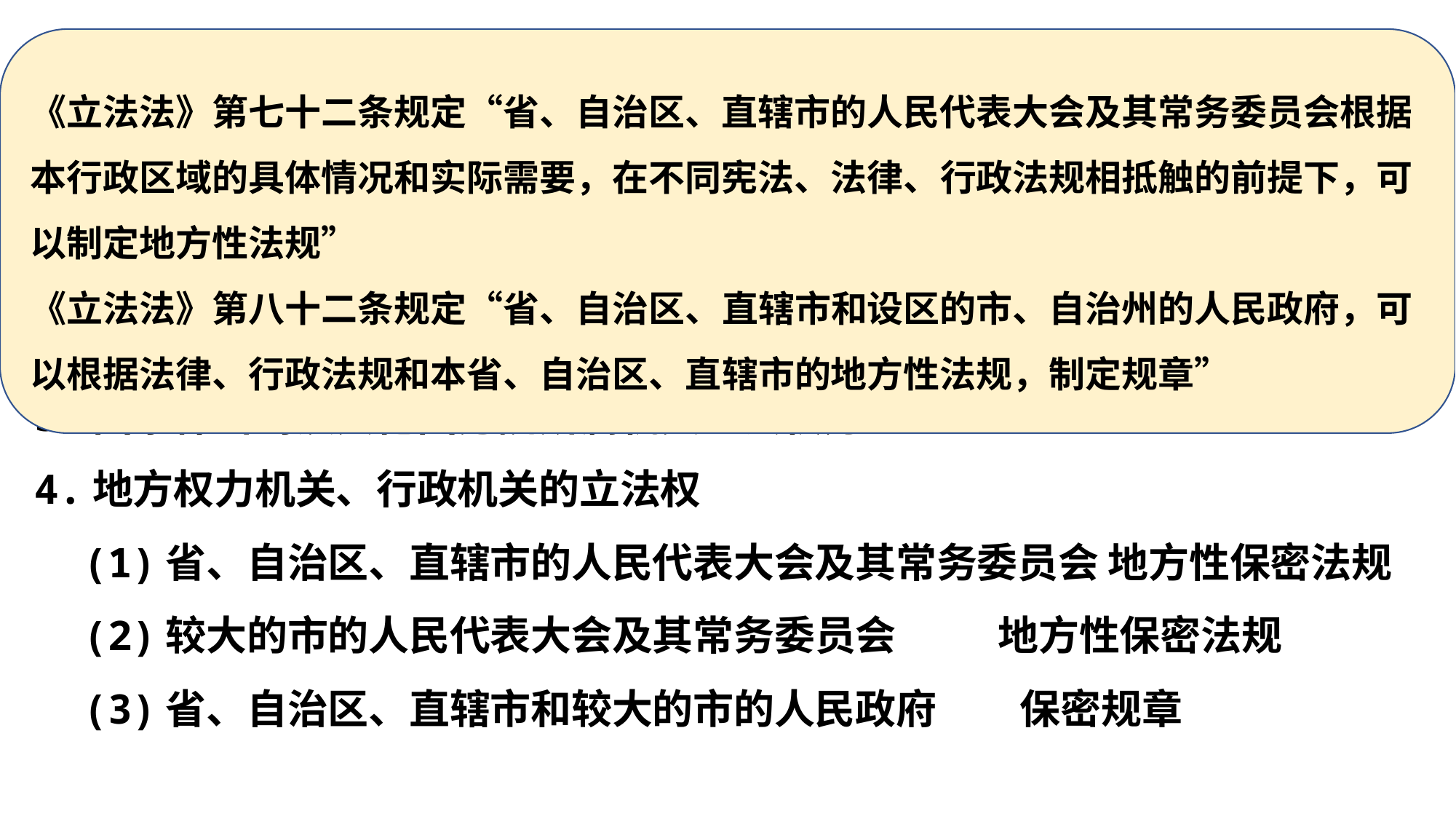

《立法法》第七十二条规定“省、自治区、直辖市的人民代表大会及其常务委员会根据本行政区域的具体情况和实际需要，在不同宪法、法律、行政法规相抵触的前提下，可以制定地方性法规”
《立法法》第八十二条规定“省、自治区、直辖市和设区的市、自治州的人民政府，可以根据法律、行政法规和本省、自治区、直辖市的地方性法规，制定规章”
# 保 密 立 法 权 限
1.国家专属立法权：全国人大及其常委会
2.国务院立法权力
3.国家保密局及其他国务院所属机关立法权力
4.地方权力机关、行政机关的立法权
  (1)省、自治区、直辖市的人民代表大会及其常务委员会 地方性保密法规
  (2)较大的市的人民代表大会及其常务委员会           地方性保密法规
  (3)省、自治区、直辖市和较大的市的人民政府         保密规章